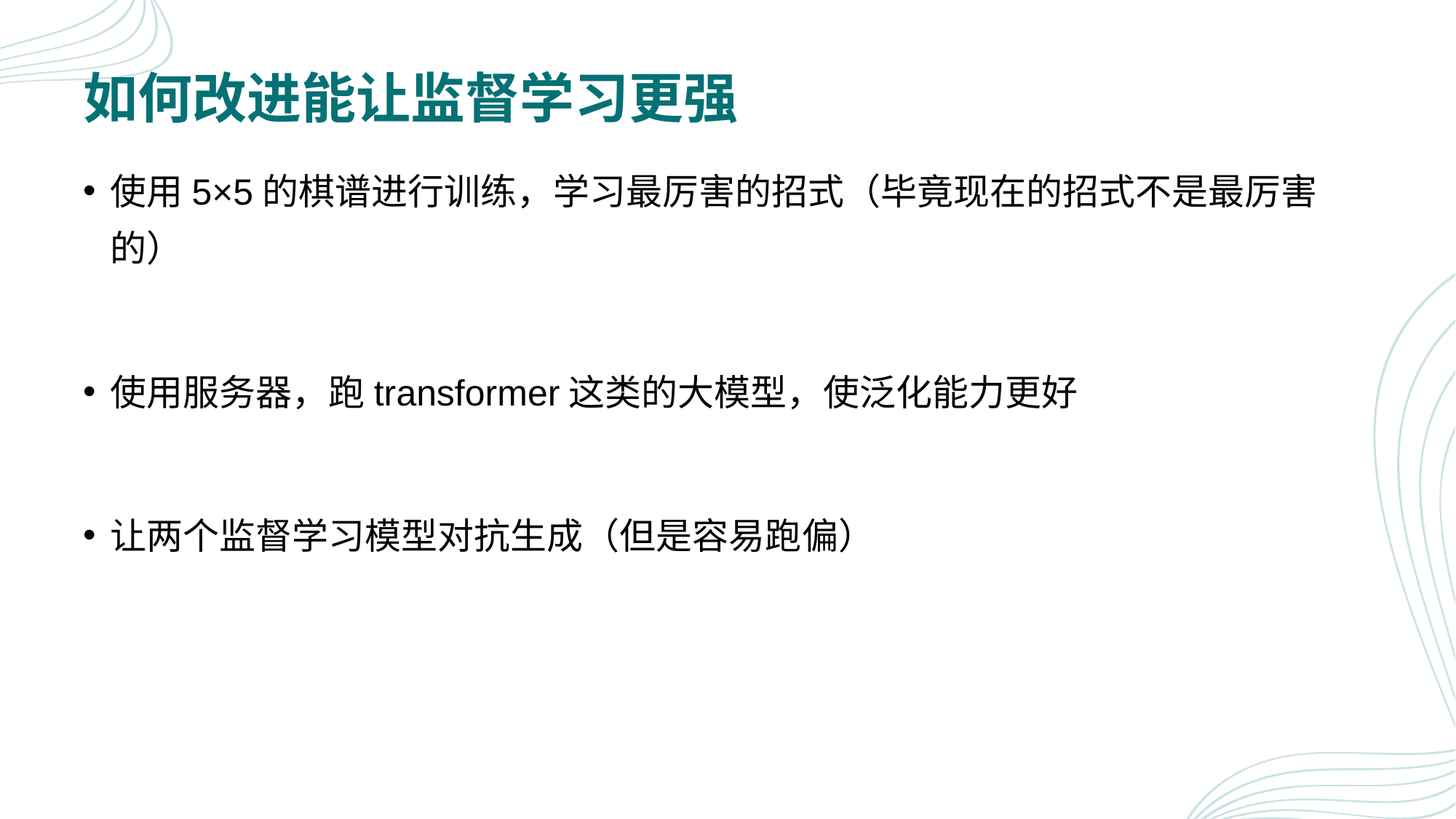

# 如何改进能让监督学习更强
使用5×5的棋谱进行训练，学习最厉害的招式（毕竟现在的招式不是最厉害的）

使用服务器，跑transformer这类的大模型，使泛化能力更好

让两个监督学习模型对抗生成（但是容易跑偏）